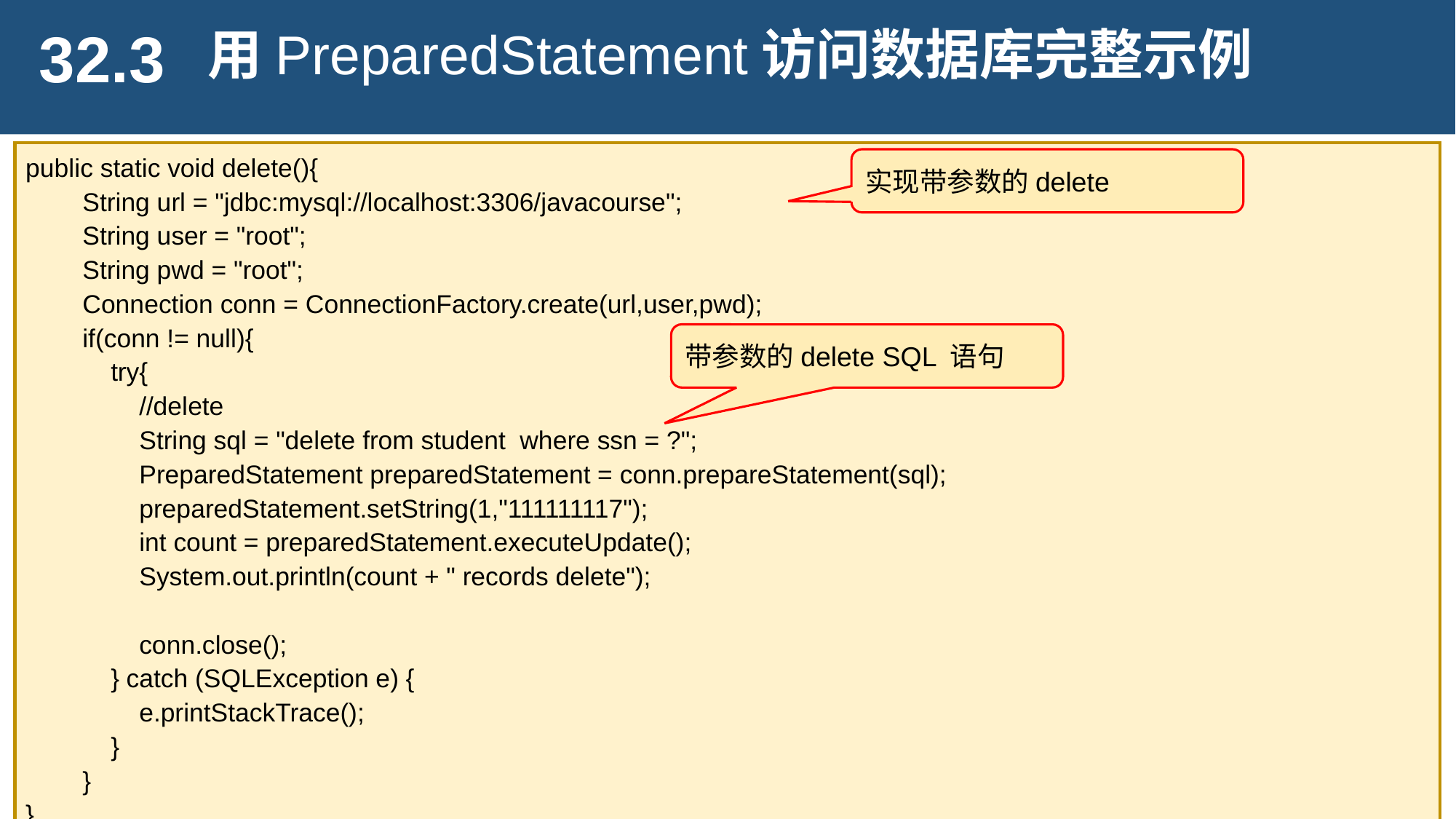

32.3
用PreparedStatement访问数据库完整示例
public static void delete(){
        String url = "jdbc:mysql://localhost:3306/javacourse";
        String user = "root";
        String pwd = "root";
        Connection conn = ConnectionFactory.create(url,user,pwd);
        if(conn != null){
            try{
                //delete
                String sql = "delete from student  where ssn = ?";
                PreparedStatement preparedStatement = conn.prepareStatement(sql);
                preparedStatement.setString(1,"111111117");
                int count = preparedStatement.executeUpdate();
                System.out.println(count + " records delete");

                conn.close();
            } catch (SQLException e) {
                e.printStackTrace();
            }
        }
}
实现带参数的delete
带参数的delete SQL 语句